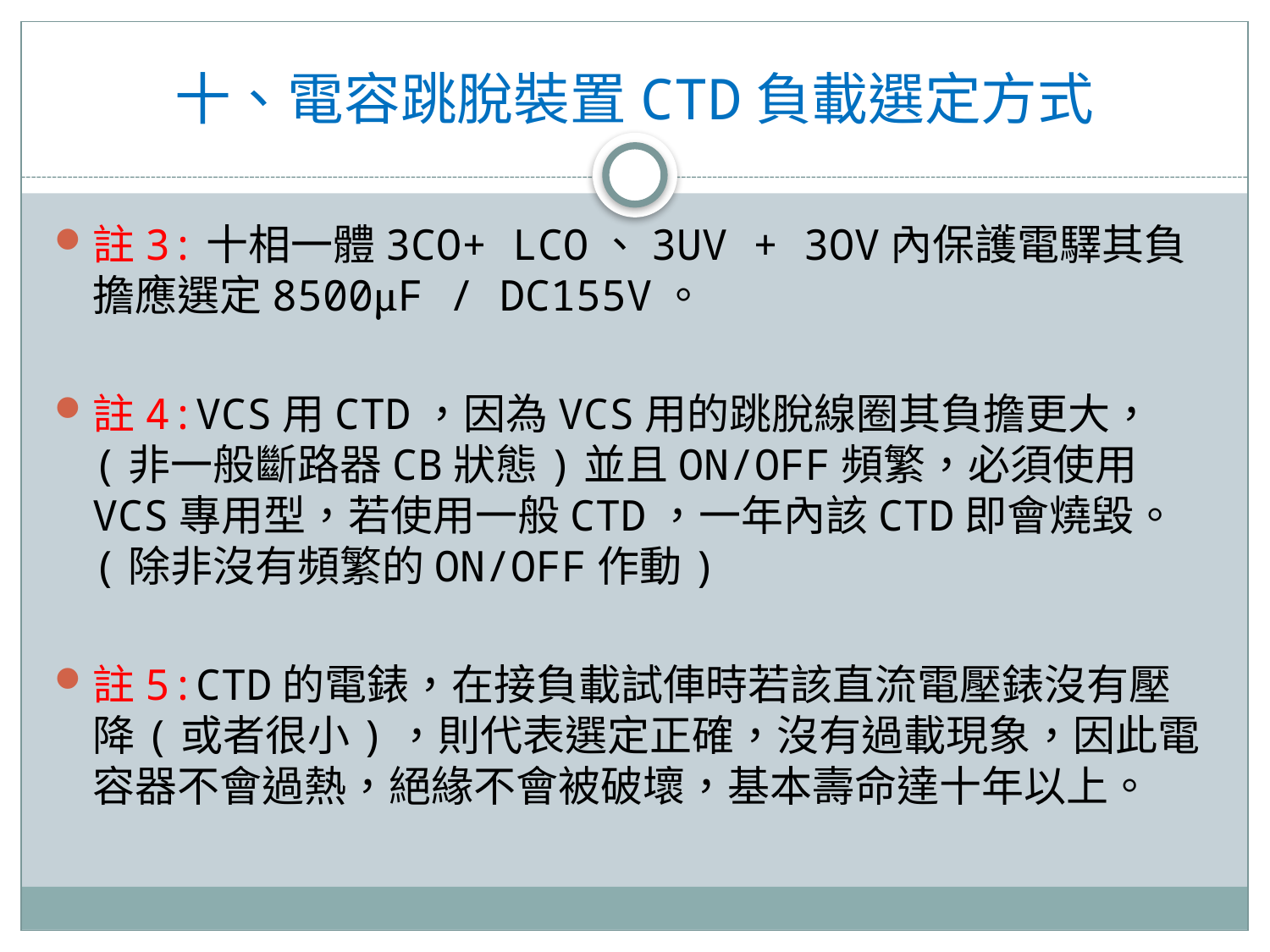

# 十、電容跳脫裝置CTD負載選定方式
註3:十相一體3CO+ LCO、3UV + 3OV內保護電驛其負擔應選定8500μF / DC155V。

註4:VCS用CTD，因為VCS用的跳脫線圈其負擔更大，(非一般斷路器CB狀態)並且ON/OFF頻繁，必須使用VCS專用型，若使用一般CTD，一年內該CTD即會燒毀。(除非沒有頻繁的ON/OFF作動)

註5:CTD的電錶，在接負載試俥時若該直流電壓錶沒有壓降(或者很小)，則代表選定正確，沒有過載現象，因此電容器不會過熱，絕緣不會被破壞，基本壽命達十年以上。